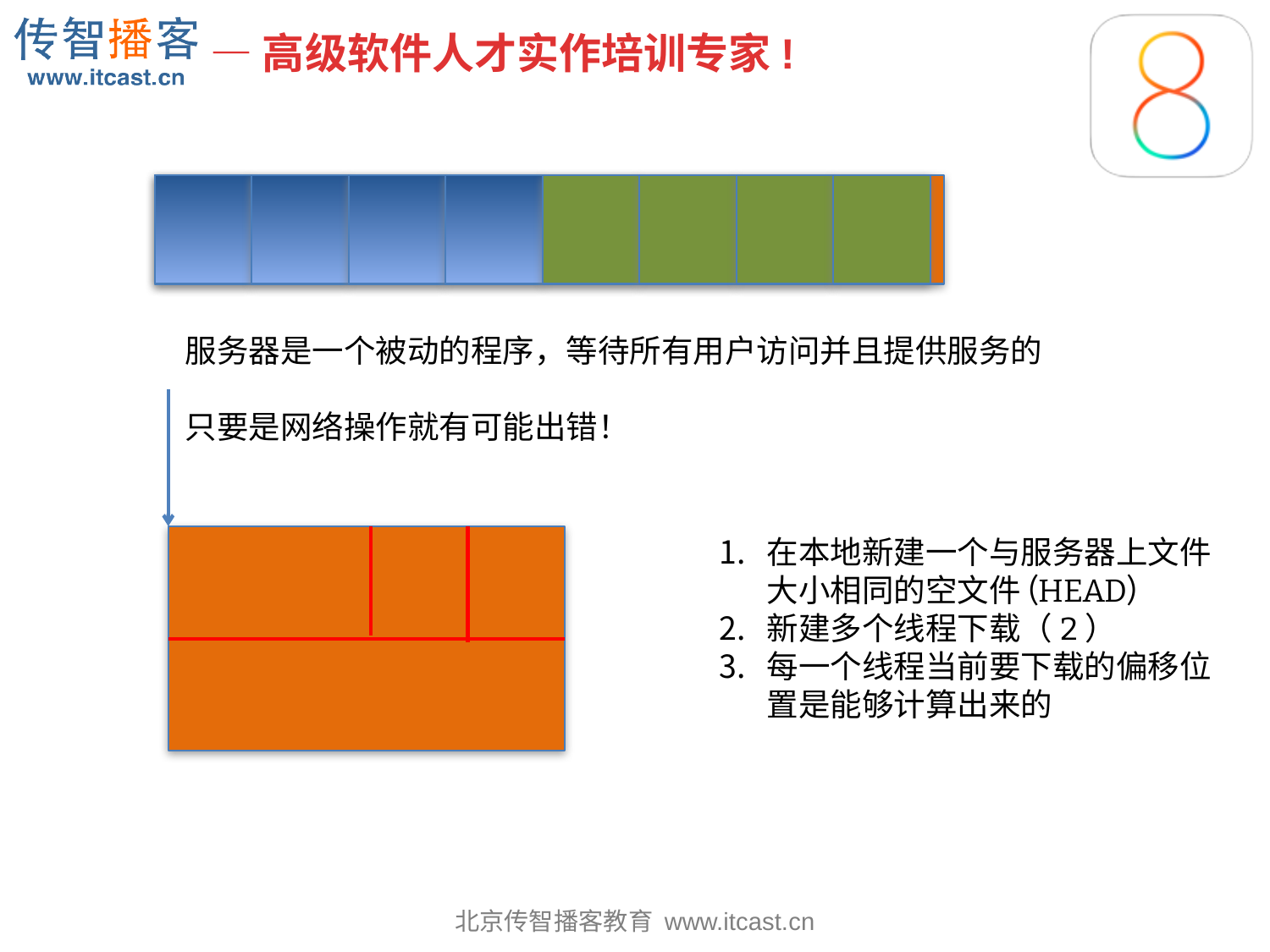

服务器是一个被动的程序，等待所有用户访问并且提供服务的

只要是网络操作就有可能出错！

在本地新建一个与服务器上文件大小相同的空文件(HEAD)
新建多个线程下载（2）
每一个线程当前要下载的偏移位置是能够计算出来的